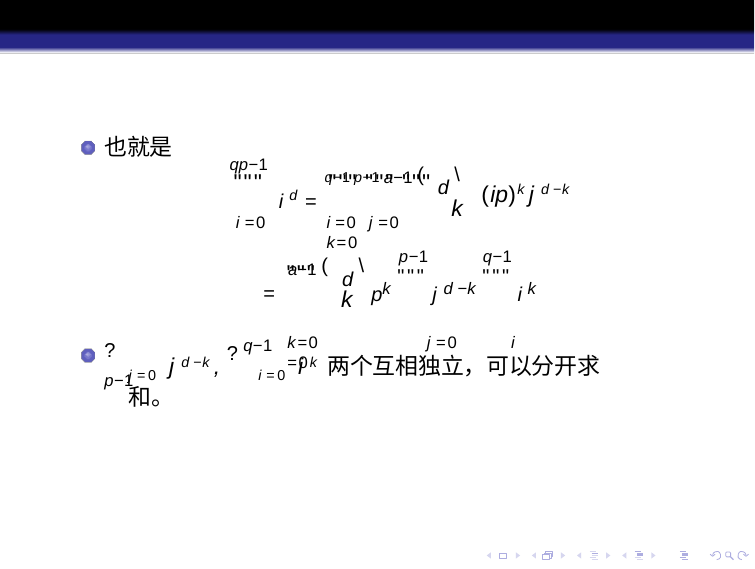

也就是
q−1 p−1 a−1 (d \
qp−1
"""  i d  = """ """ """
(ip)k j d −k
k
i =0
i =0  j =0 k=0
a−1 (d \
p−1
q−1
= """

k=0	j =0	i =0
pk """ j d −k """ i k
k
?p−1
q−1
j =0  j d −k , ?i =0  i k 两个互相独立，可以分开求和。